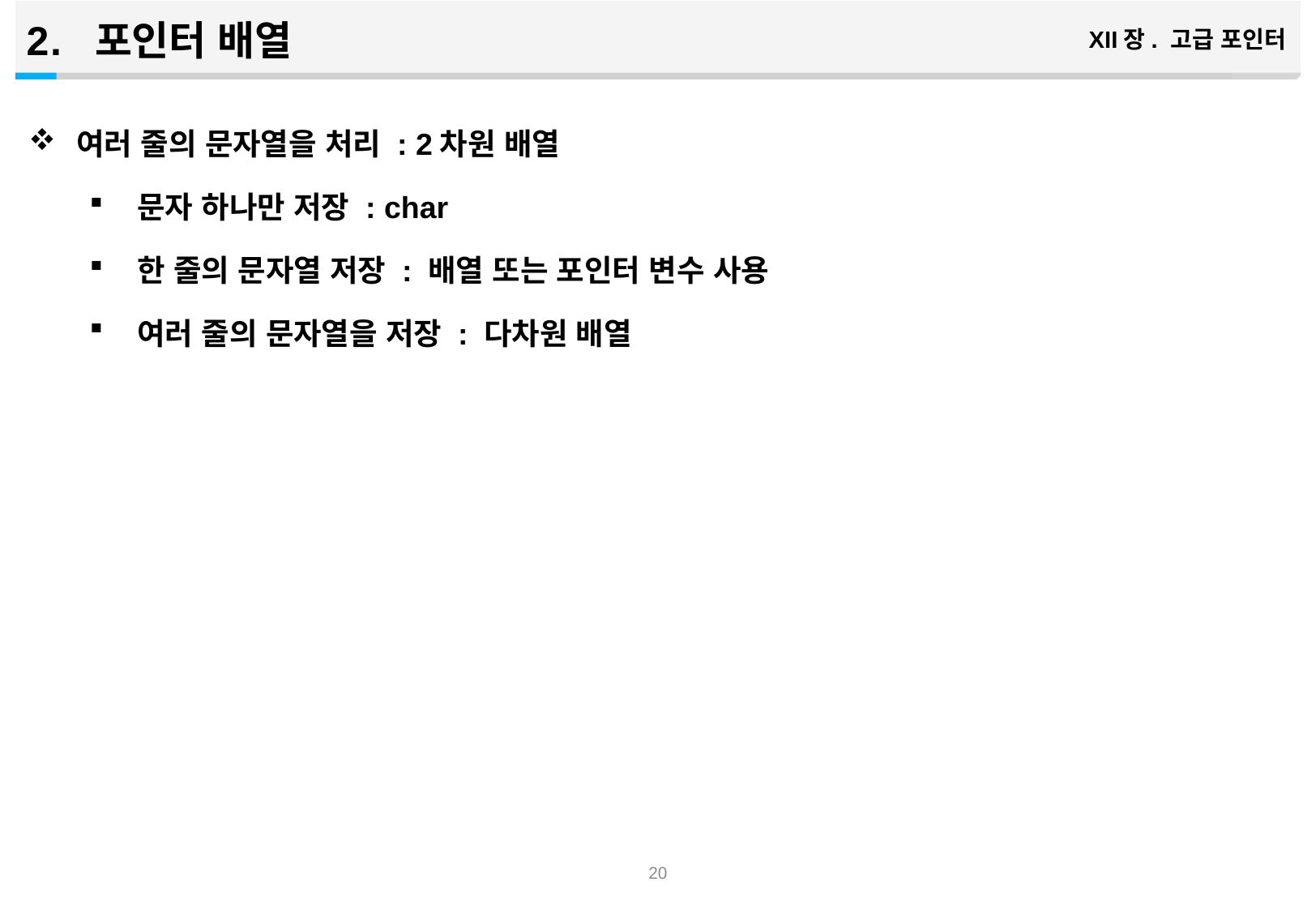

포인터 배열
XII장. 고급 포인터
여러 줄의 문자열을 처리 : 2차원 배열
문자 하나만 저장 : char
한 줄의 문자열 저장 : 배열 또는 포인터 변수 사용
여러 줄의 문자열을 저장 : 다차원 배열
20